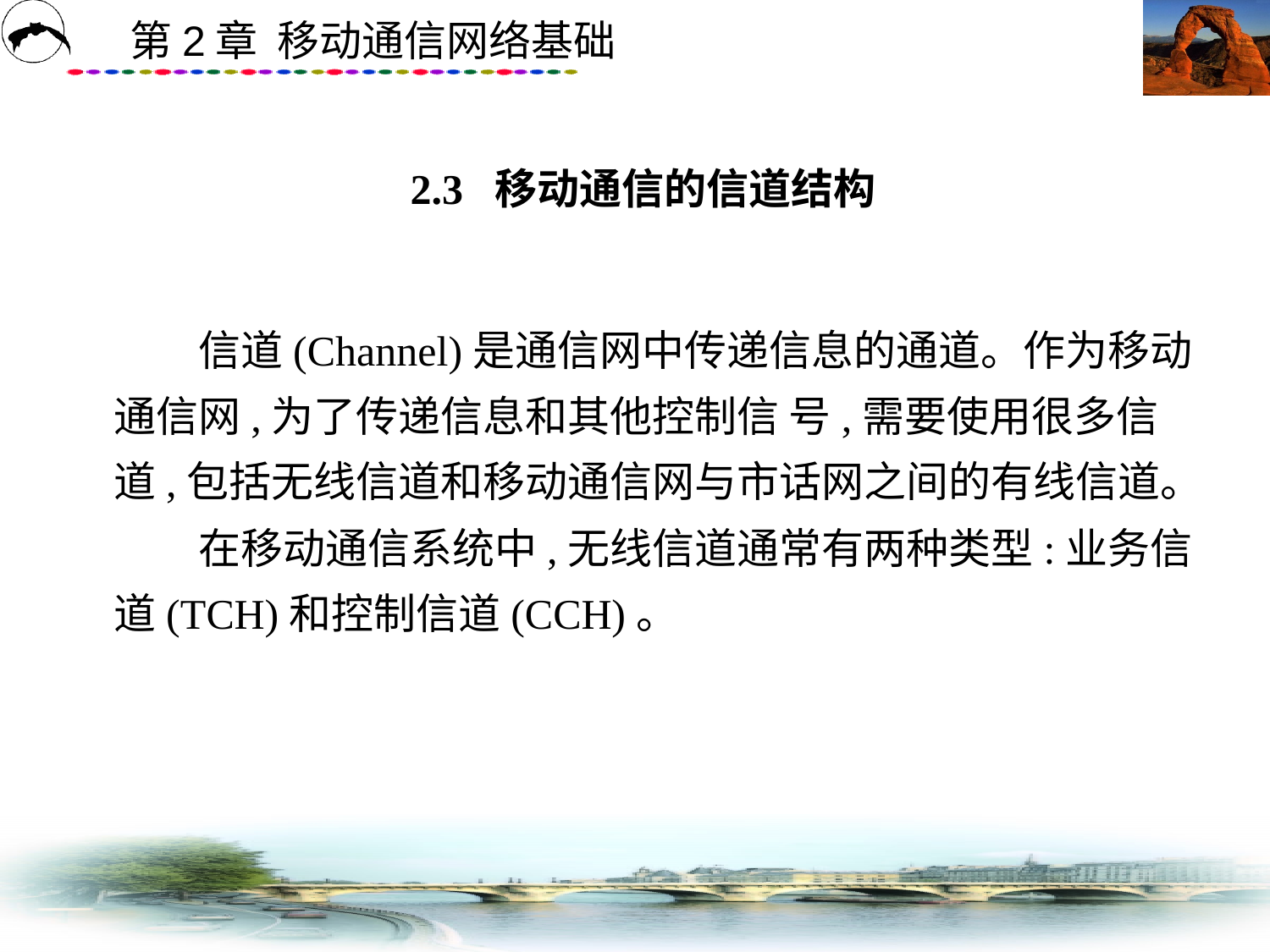

# 2.3  移动通信的信道结构
　　信道(Channel)是通信网中传递信息的通道。作为移动通信网,为了传递信息和其他控制信 号,需要使用很多信道,包括无线信道和移动通信网与市话网之间的有线信道。
　　在移动通信系统中,无线信道通常有两种类型:业务信道(TCH)和控制信道(CCH)。